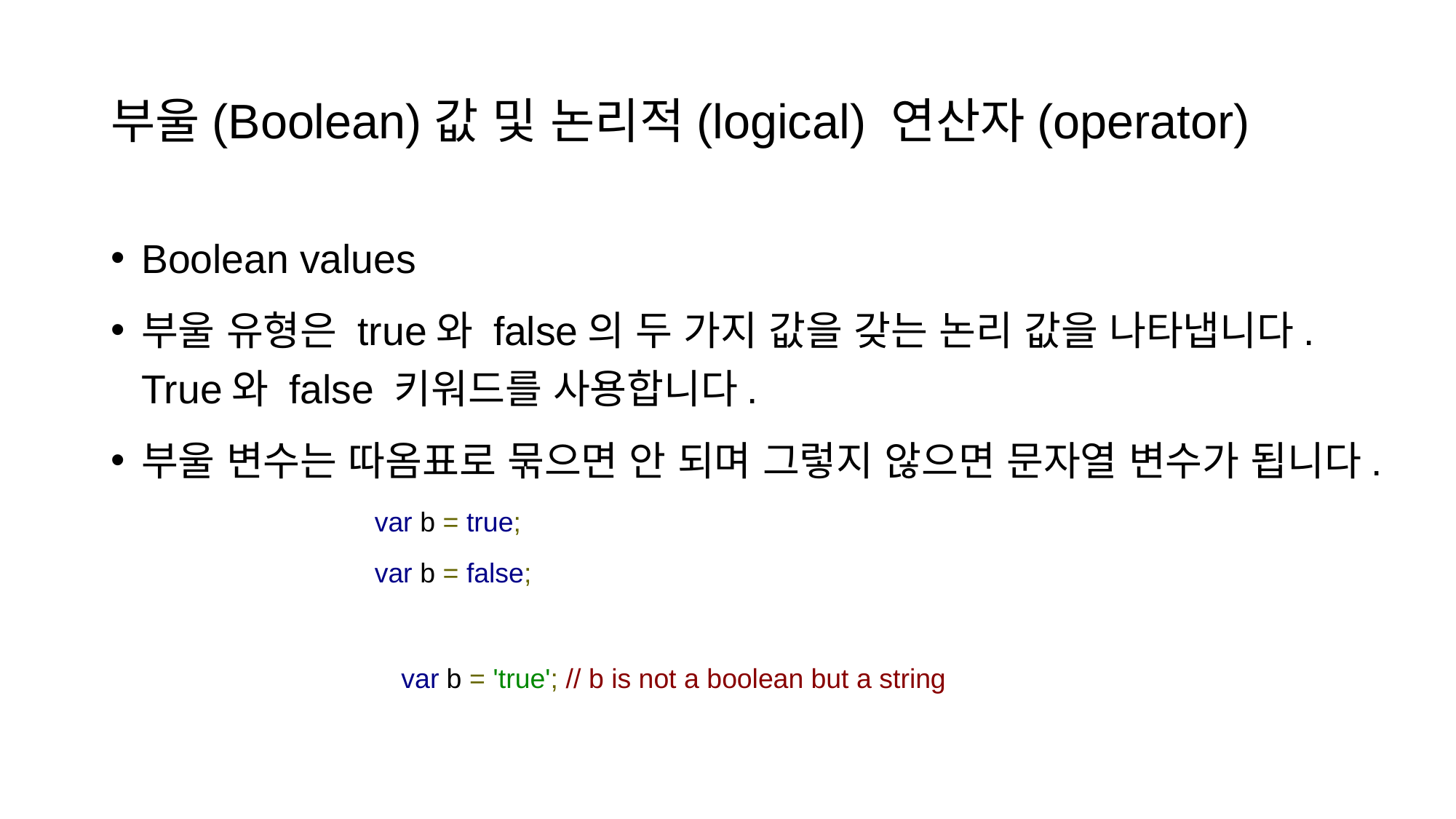

# 부울(Boolean)값 및 논리적(logical) 연산자(operator)
Boolean values
부울 유형은 true와 false의 두 가지 값을 갖는 논리 값을 나타냅니다. True와 false 키워드를 사용합니다.
부울 변수는 따옴표로 묶으면 안 되며 그렇지 않으면 문자열 변수가 됩니다.
var b = true;

var b = false;
var b = 'true'; // b is not a boolean but a string